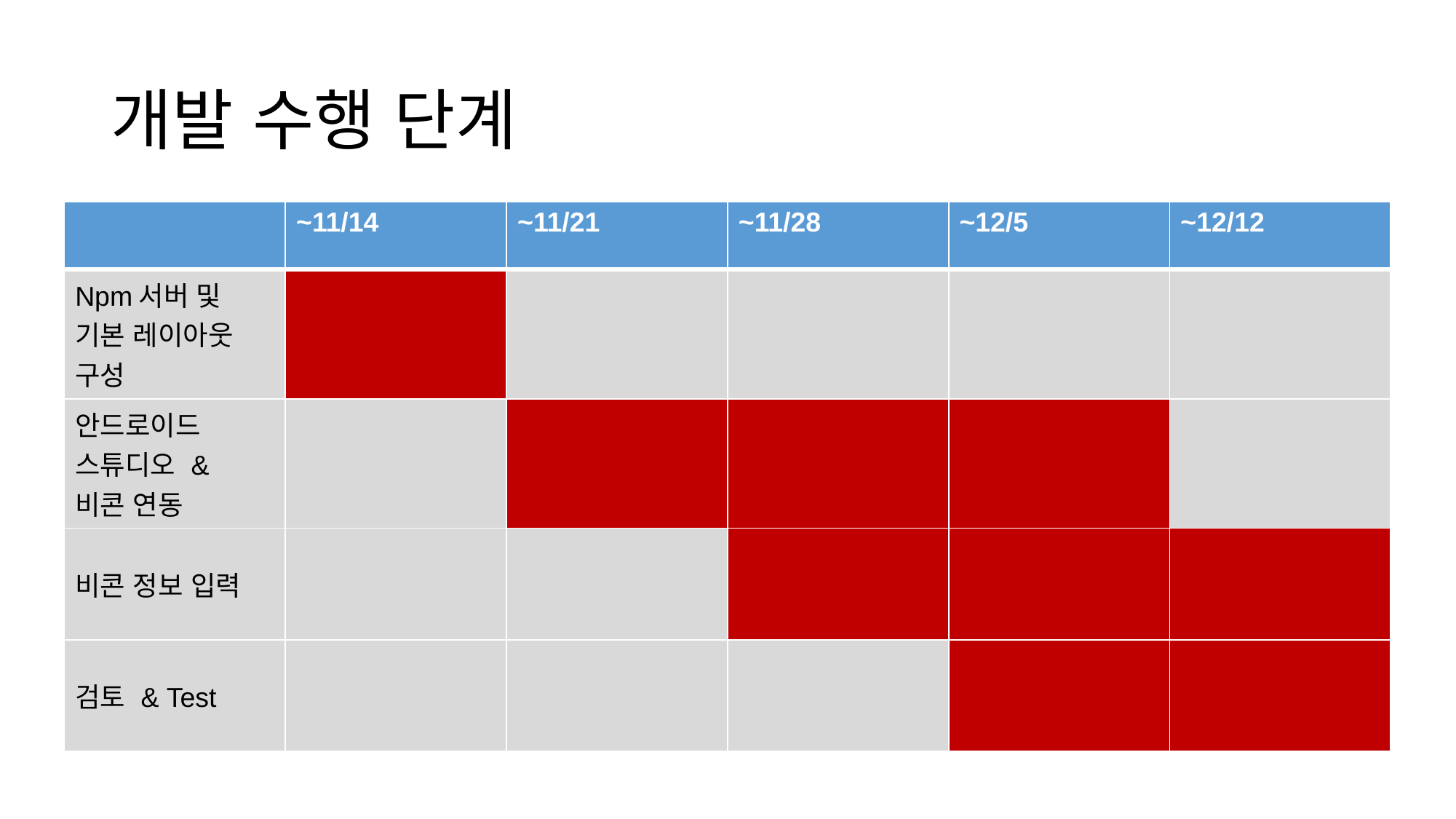

# 개발 수행 단계
|  | ~11/14 | ~11/21 | ~11/28 | ~12/5 | ~12/12 |
| --- | --- | --- | --- | --- | --- |
| Npm서버 및 기본 레이아웃 구성 |  |  |  |  |  |
| 안드로이드 스튜디오 & 비콘 연동 |  |  |  |  |  |
| 비콘 정보 입력 |  |  |  |  |  |
| 검토 & Test |  |  |  |  |  |